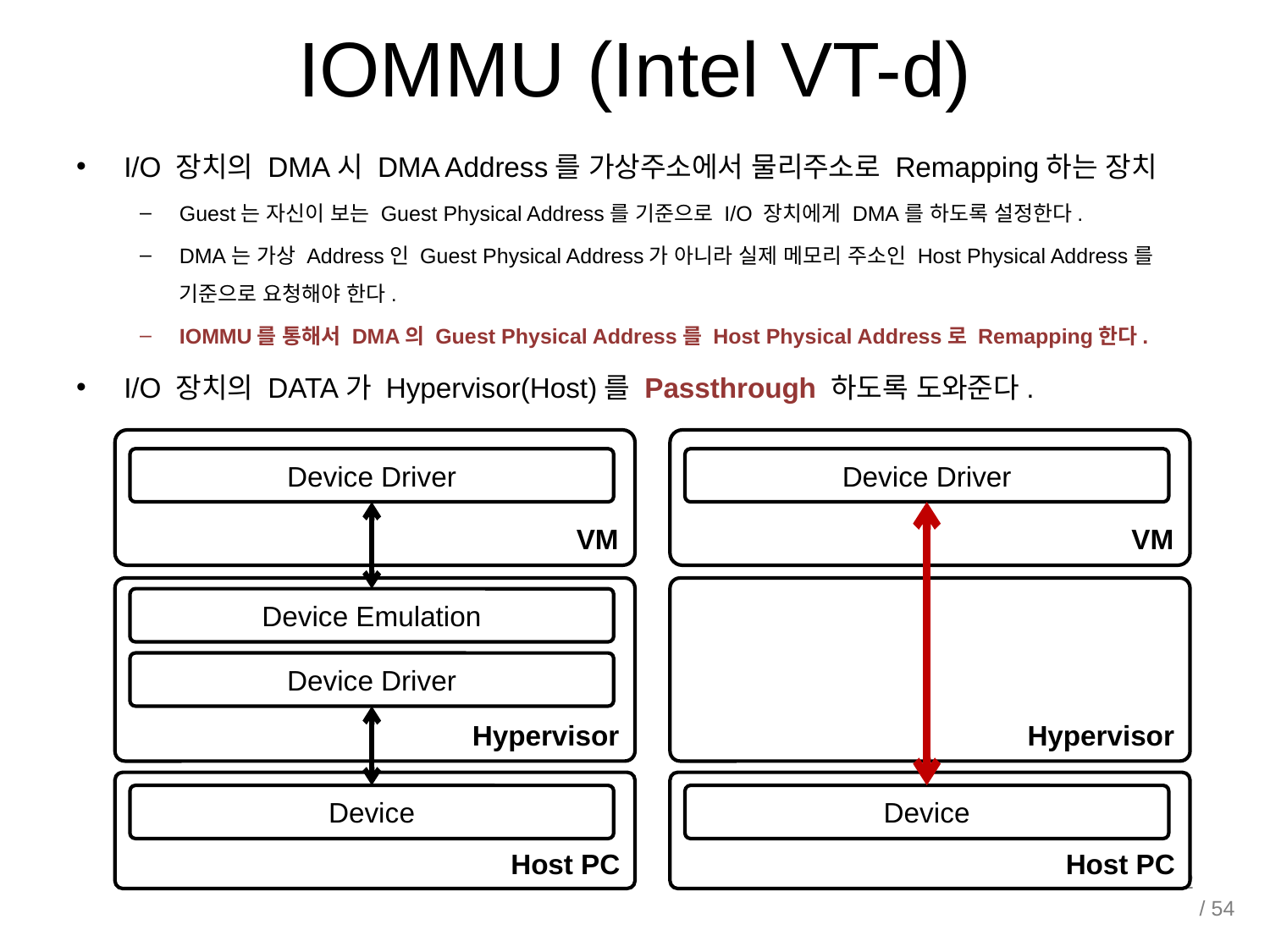

# IOMMU (Intel VT-d)
I/O 장치의 DMA시 DMA Address를 가상주소에서 물리주소로 Remapping하는 장치
Guest는 자신이 보는 Guest Physical Address를 기준으로 I/O 장치에게 DMA를 하도록 설정한다.
DMA는 가상 Address인 Guest Physical Address가 아니라 실제 메모리 주소인 Host Physical Address를 기준으로 요청해야 한다.
IOMMU를 통해서 DMA의 Guest Physical Address를 Host Physical Address로 Remapping한다.
I/O 장치의 DATA가 Hypervisor(Host)를 Passthrough 하도록 도와준다.

VM
VM
Device Driver
Device Driver
Hypervisor
Hypervisor
Device Emulation
Device Driver
Host PC
Host PC
Device
Device
2